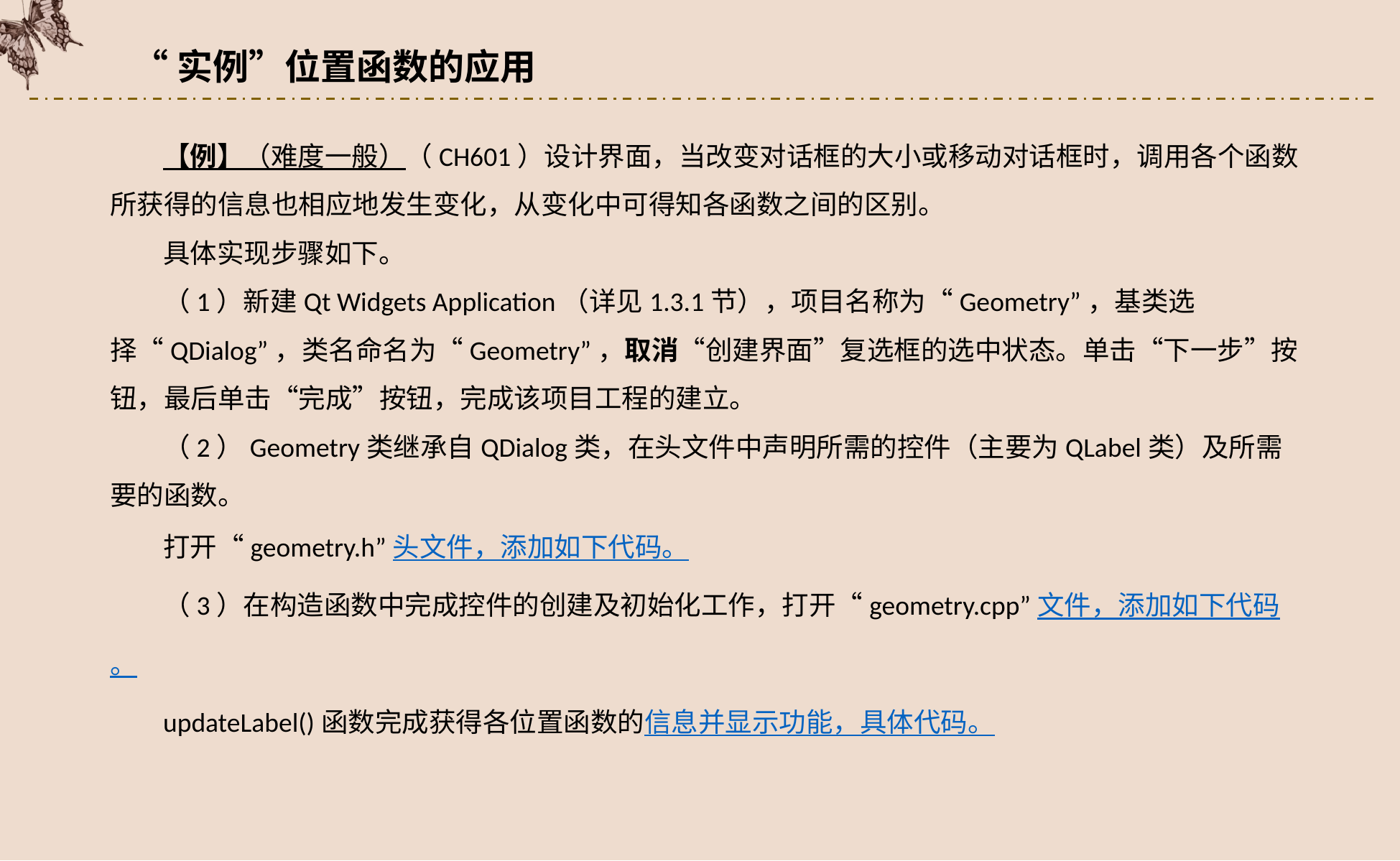

“实例”位置函数的应用
【例】（难度一般）（CH601）设计界面，当改变对话框的大小或移动对话框时，调用各个函数所获得的信息也相应地发生变化，从变化中可得知各函数之间的区别。
具体实现步骤如下。
（1）新建Qt Widgets Application（详见1.3.1节），项目名称为“Geometry”，基类选择“QDialog”，类名命名为“Geometry”，取消“创建界面”复选框的选中状态。单击“下一步”按钮，最后单击“完成”按钮，完成该项目工程的建立。
（2）Geometry类继承自QDialog类，在头文件中声明所需的控件（主要为QLabel类）及所需要的函数。
打开“geometry.h”头文件，添加如下代码。
（3）在构造函数中完成控件的创建及初始化工作，打开“geometry.cpp”文件，添加如下代码。
updateLabel()函数完成获得各位置函数的信息并显示功能，具体代码。